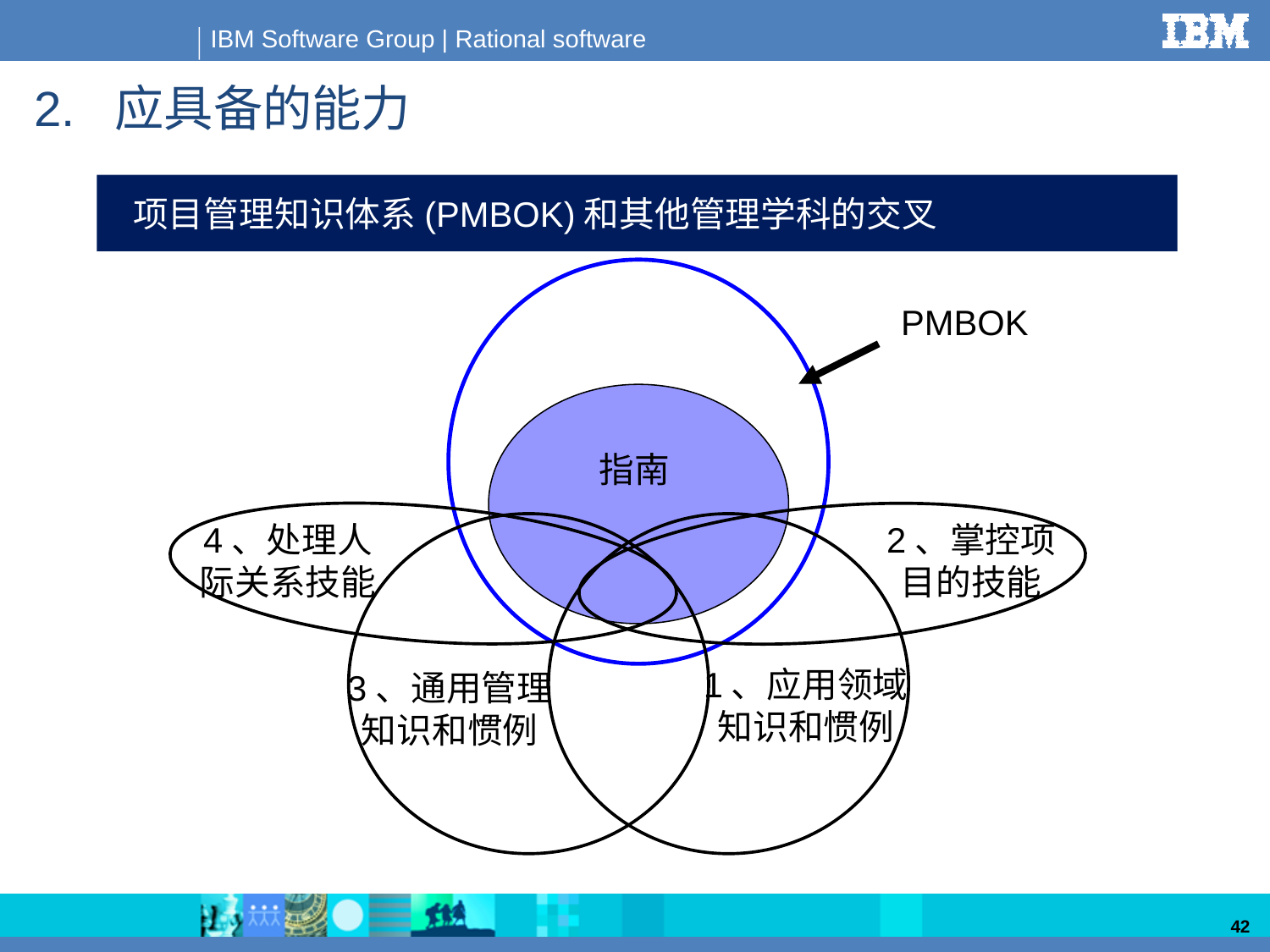

# 2.  应具备的能力
项目管理知识体系(PMBOK)和其他管理学科的交叉

PMBOK

指南

4、处理人际关系技能
2、掌控项目的技能

1、应用领域知识和惯例
3、通用管理知识和惯例
42